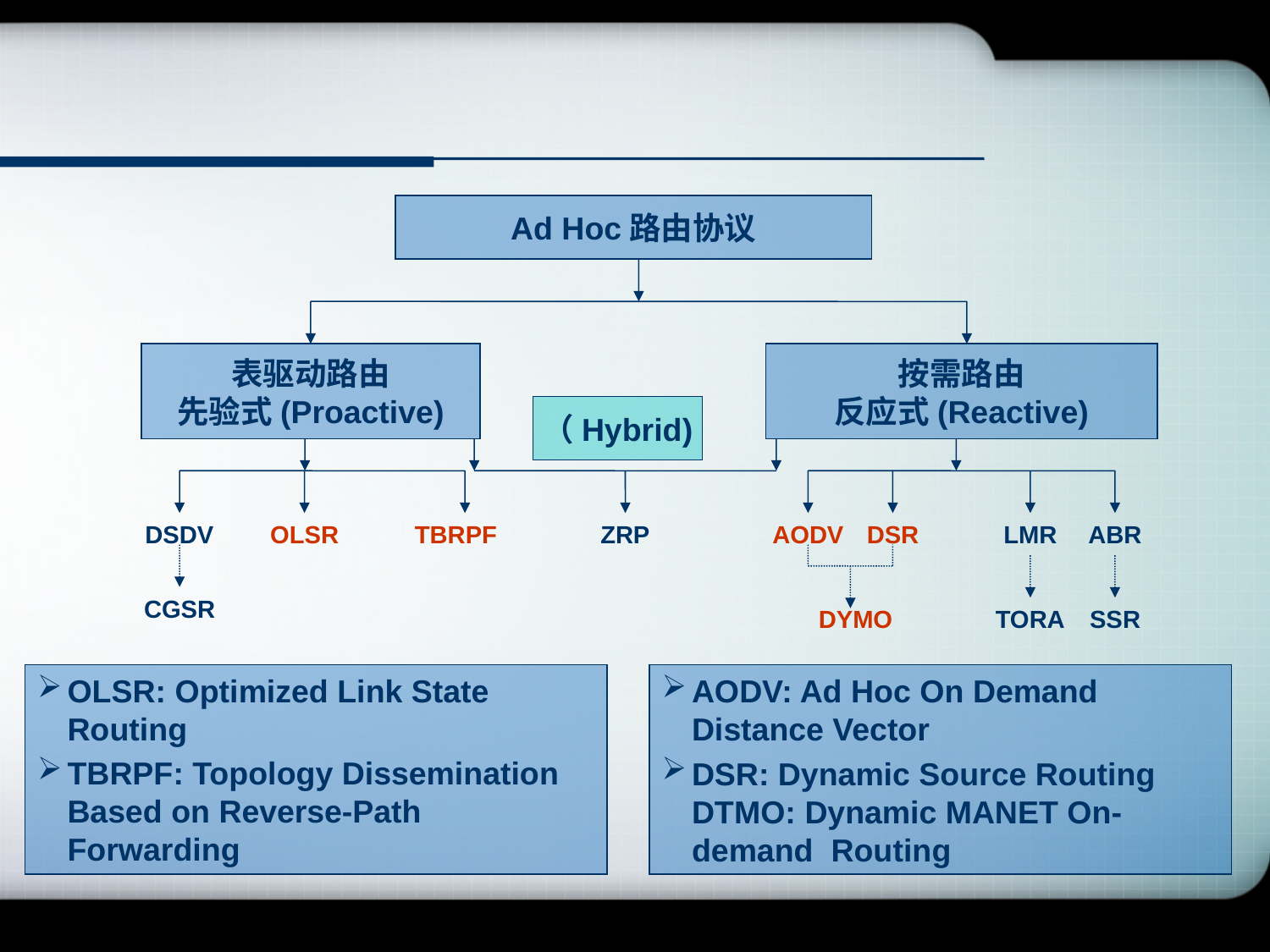

Ad Hoc路由协议

表驱动路由
先验式(Proactive)
按需路由
反应式(Reactive)
（Hybrid)

ZRP

AODV
DSR
LMR
ABR

TORA
SSR

DSDV
OLSR
TBRPF

CGSR

DYMO
AODV: Ad Hoc On Demand Distance Vector
DSR: Dynamic Source Routing DTMO: Dynamic MANET On-demand  Routing
OLSR: Optimized Link State Routing
TBRPF: Topology Dissemination Based on Reverse-Path Forwarding